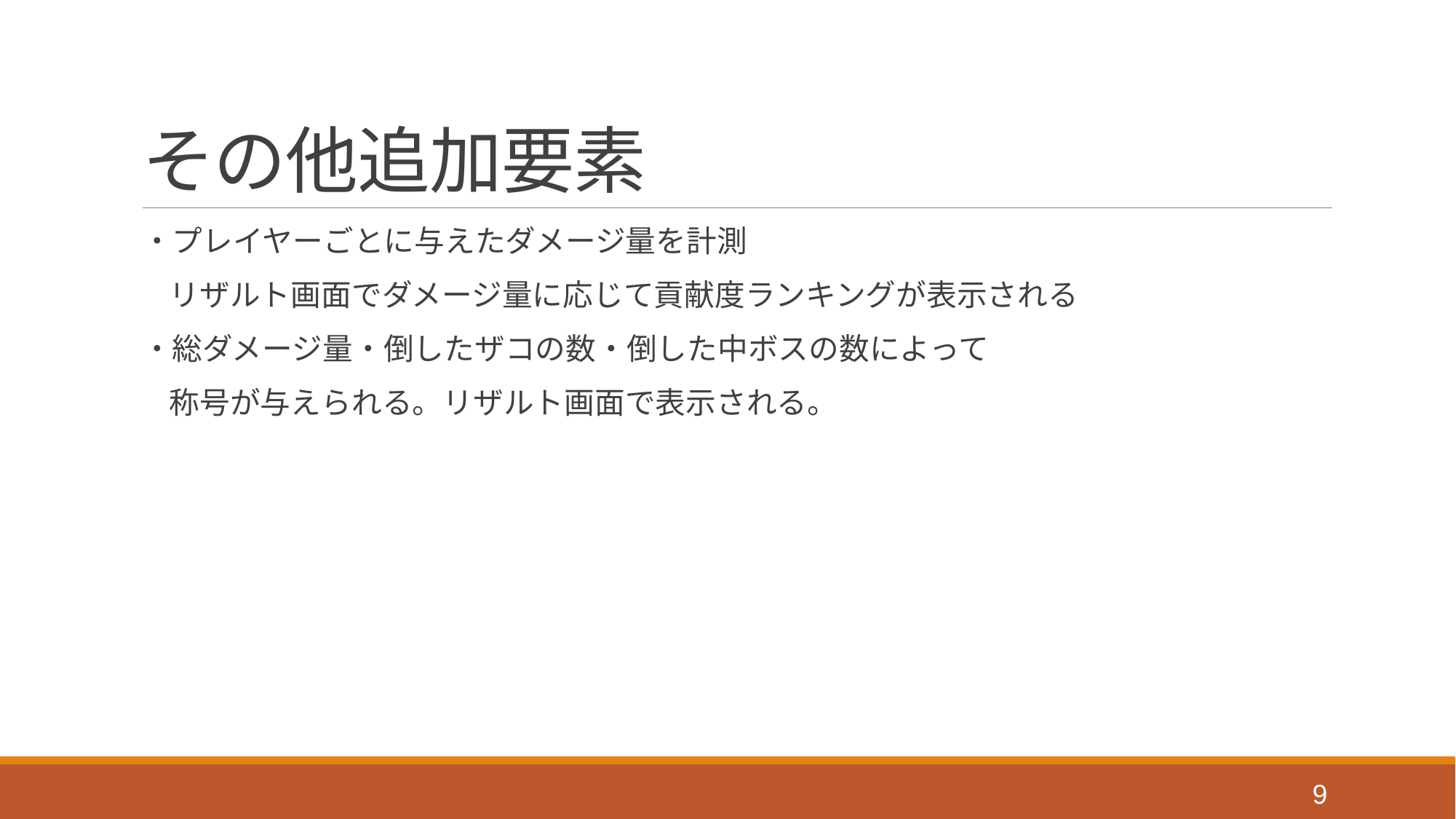

# その他追加要素
・プレイヤーごとに与えたダメージ量を計測
   リザルト画面でダメージ量に応じて貢献度ランキングが表示される
・総ダメージ量・倒したザコの数・倒した中ボスの数によって
   称号が与えられる。リザルト画面で表示される。
9